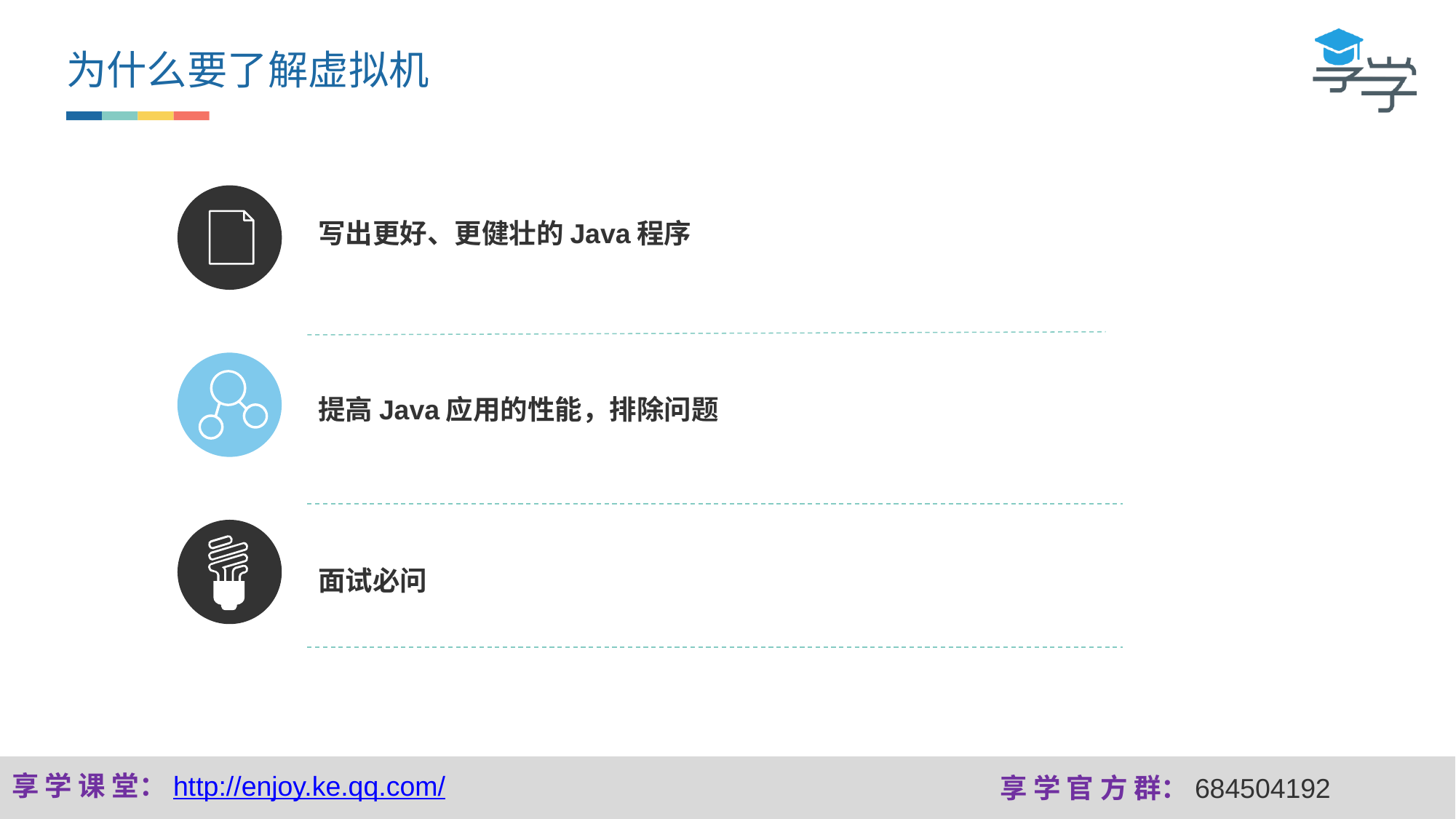

为什么要了解虚拟机

写出更好、更健壮的Java程序

提高Java应用的性能，排除问题

面试必问